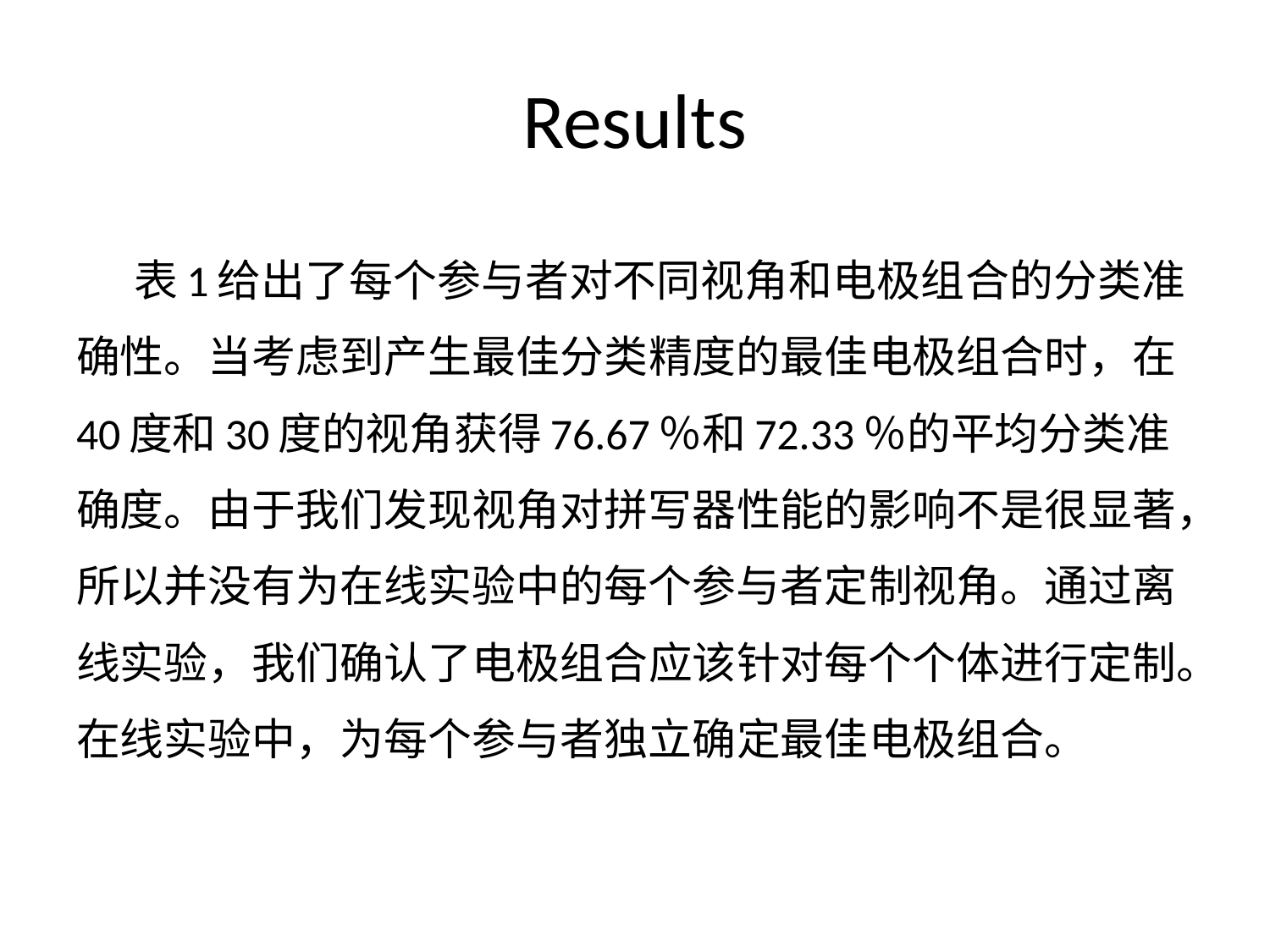

# Results
表1给出了每个参与者对不同视角和电极组合的分类准确性。当考虑到产生最佳分类精度的最佳电极组合时，在40度和30度的视角获得76.67％和72.33％的平均分类准确度。由于我们发现视角对拼写器性能的影响不是很显著，所以并没有为在线实验中的每个参与者定制视角。通过离线实验，我们确认了电极组合应该针对每个个体进行定制。在线实验中，为每个参与者独立确定最佳电极组合。